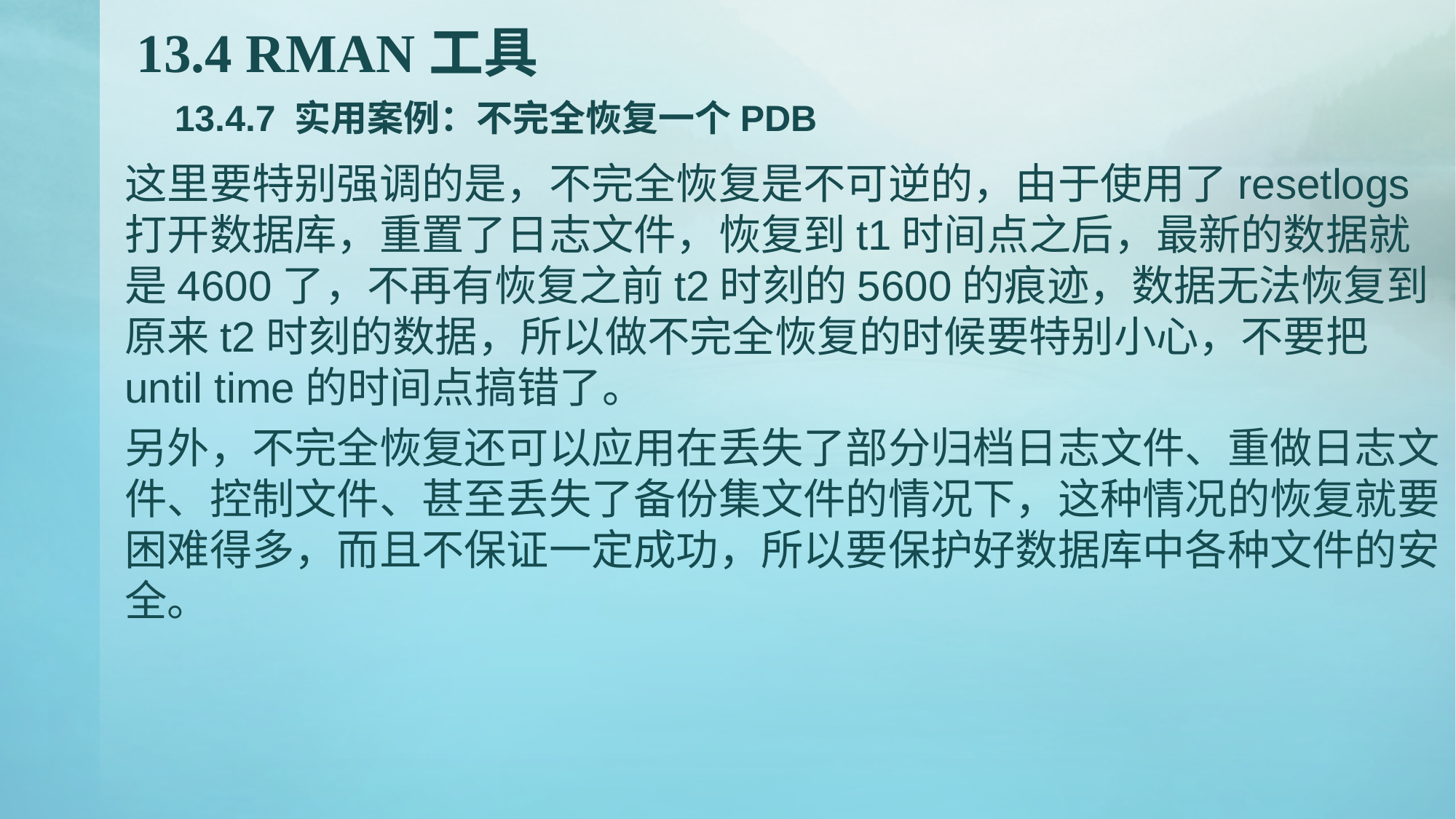

# 13.4 RMAN工具 13.4.7 实用案例：不完全恢复一个PDB
这里要特别强调的是，不完全恢复是不可逆的，由于使用了resetlogs打开数据库，重置了日志文件，恢复到t1时间点之后，最新的数据就是4600了，不再有恢复之前t2时刻的5600的痕迹，数据无法恢复到原来t2时刻的数据，所以做不完全恢复的时候要特别小心，不要把until time的时间点搞错了。
另外，不完全恢复还可以应用在丢失了部分归档日志文件、重做日志文件、控制文件、甚至丢失了备份集文件的情况下，这种情况的恢复就要困难得多，而且不保证一定成功，所以要保护好数据库中各种文件的安全。